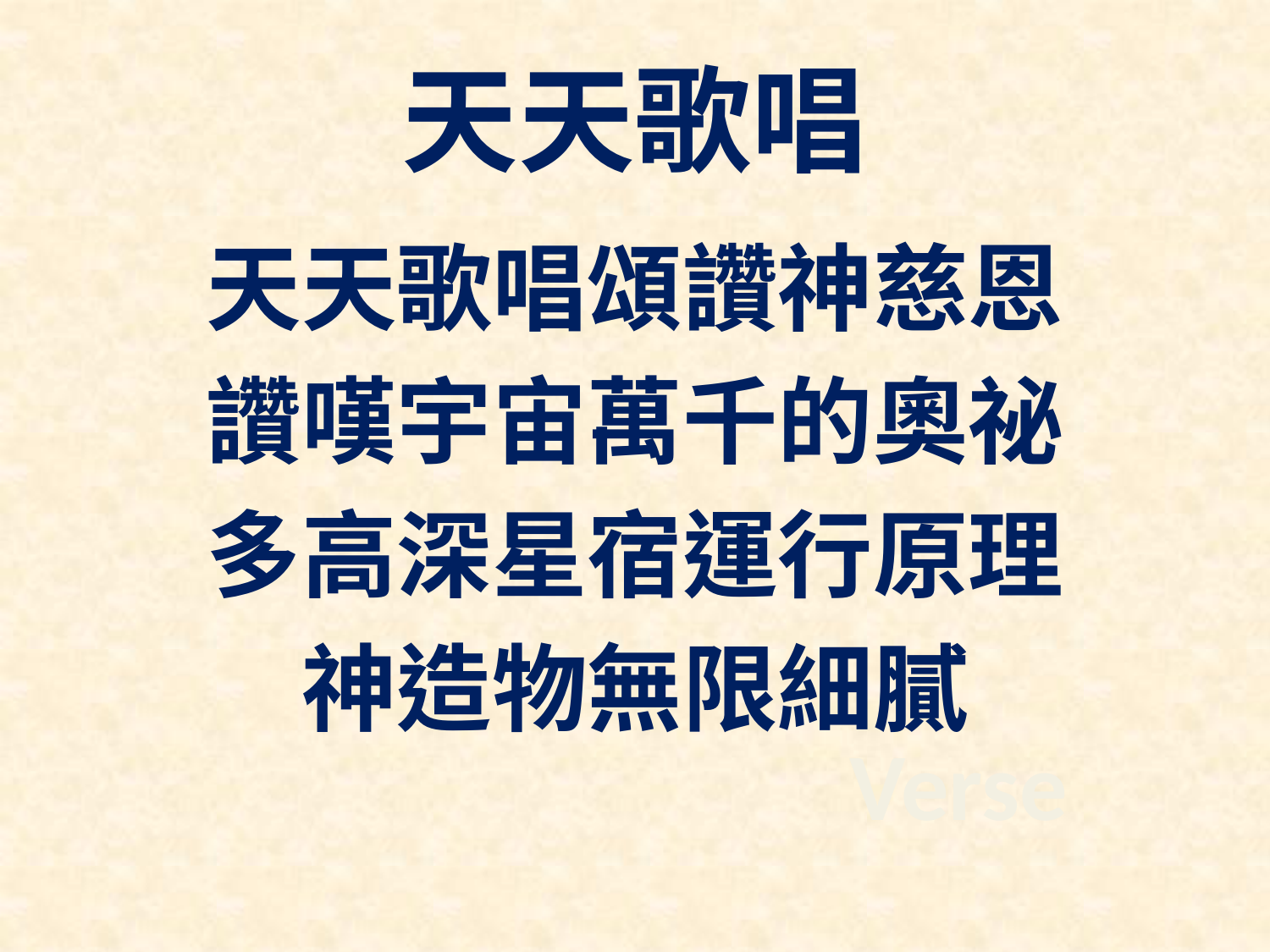

# 天天歌唱
天天歌唱頌讚神慈恩
讚嘆宇宙萬千的奧祕
多高深星宿運行原理
神造物無限細膩
Verse